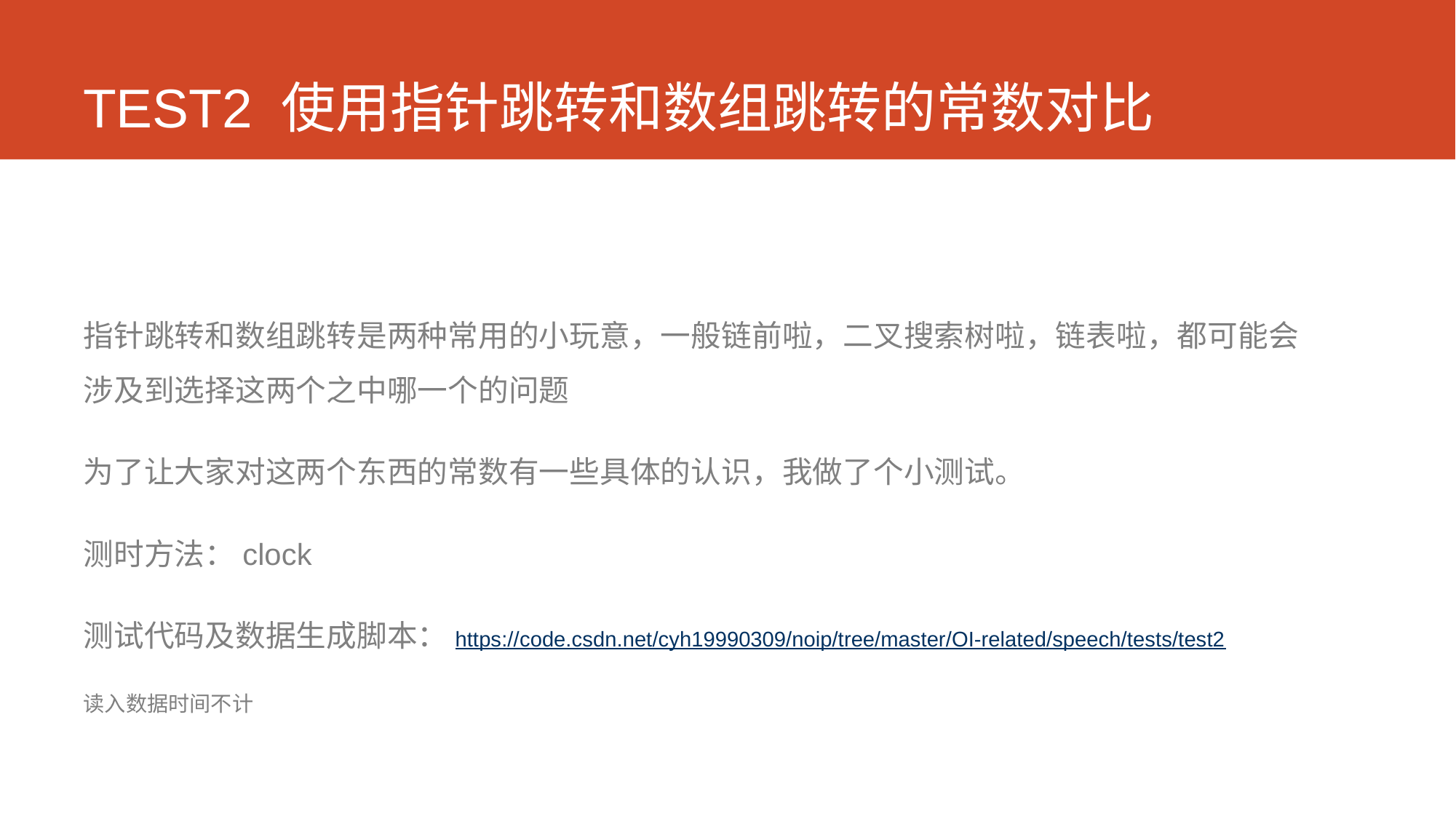

# TEST2 使用指针跳转和数组跳转的常数对比
指针跳转和数组跳转是两种常用的小玩意，一般链前啦，二叉搜索树啦，链表啦，都可能会涉及到选择这两个之中哪一个的问题
为了让大家对这两个东西的常数有一些具体的认识，我做了个小测试。
测时方法：clock
测试代码及数据生成脚本：https://code.csdn.net/cyh19990309/noip/tree/master/OI-related/speech/tests/test2
读入数据时间不计